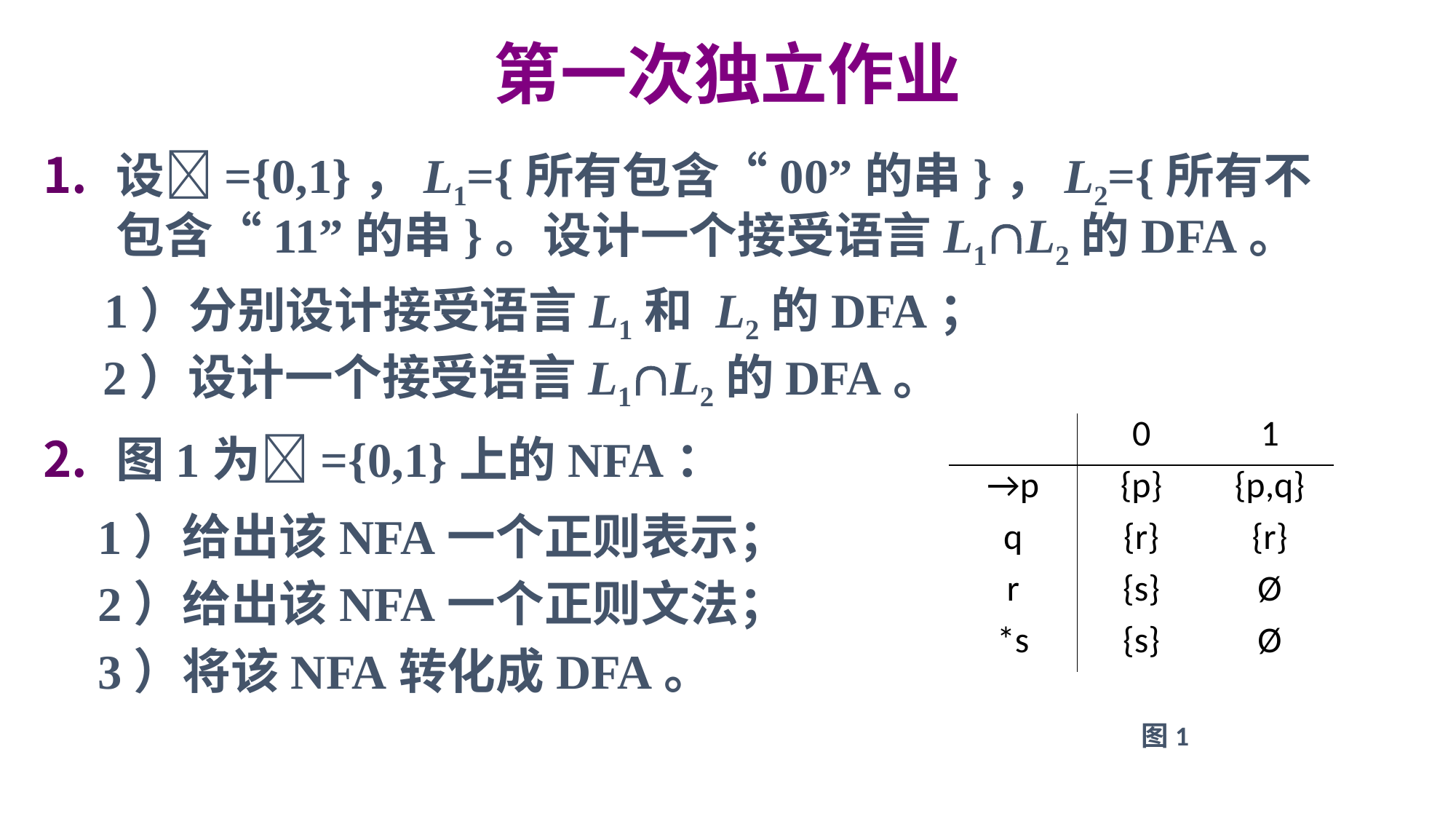

# 第一次独立作业
设Σ={0,1}，L1={所有包含“00”的串}，L2={所有不包含“11”的串}。设计一个接受语言L1∩L2的DFA。
     1）分别设计接受语言L1和 L2的DFA；
 2）设计一个接受语言L1∩L2的DFA。

|  | 0 | 1 |
| --- | --- | --- |
| →p | {p} | {p,q} |
| q | {r} | {r} |
| r | {s} | Ø |
| \*s | {s} | Ø |
图1为Σ={0,1}上的NFA：
1）给出该NFA一个正则表示；
2）给出该NFA一个正则文法；
3）将该NFA转化成DFA。
图1